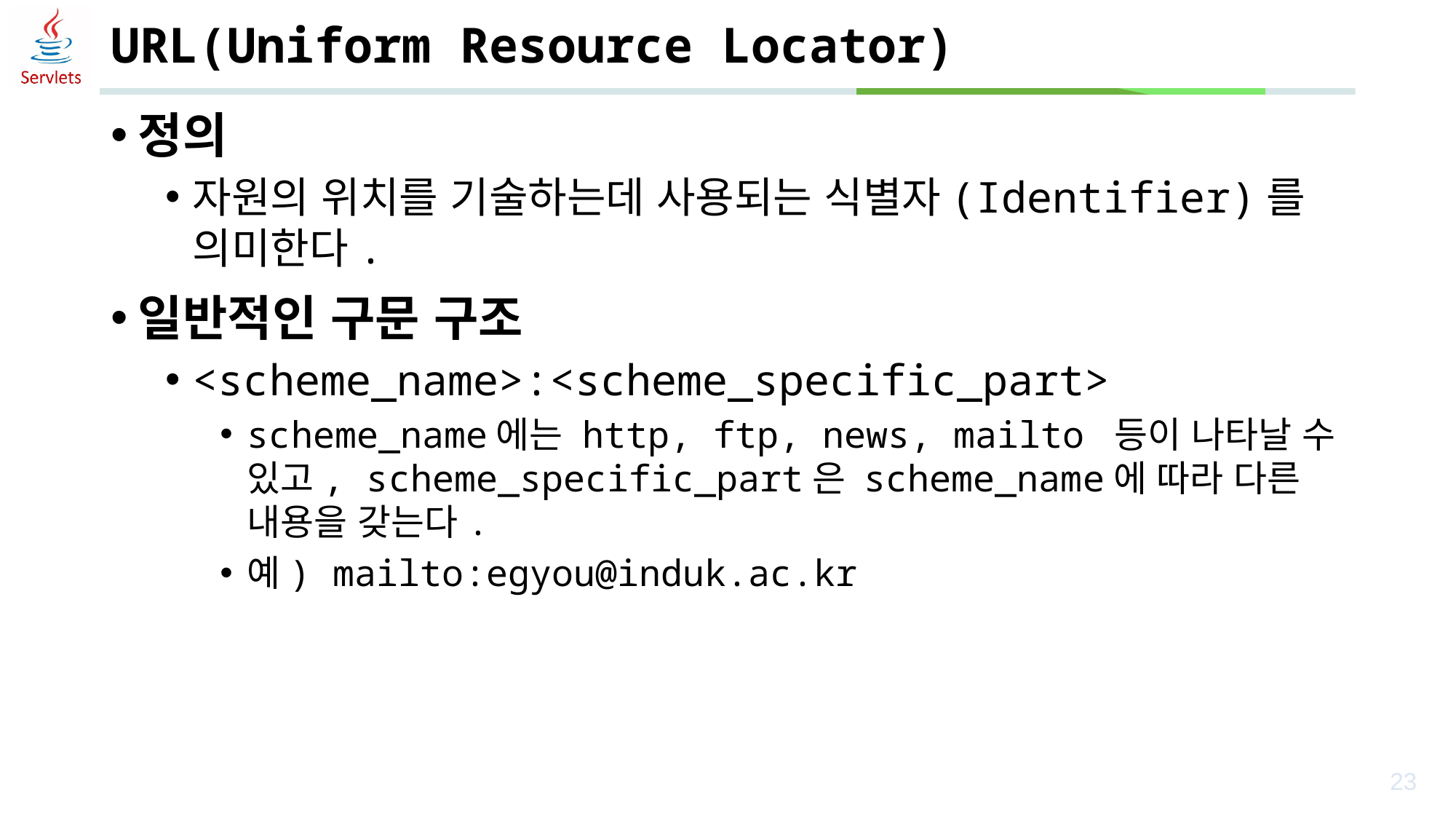

# URL(Uniform Resource Locator)
정의
자원의 위치를 기술하는데 사용되는 식별자(Identifier)를 의미한다.
일반적인 구문 구조
<scheme_name>:<scheme_specific_part>
scheme_name에는 http, ftp, news, mailto 등이 나타날 수 있고, scheme_specific_part은 scheme_name에 따라 다른 내용을 갖는다.
예) mailto:egyou@induk.ac.kr
23